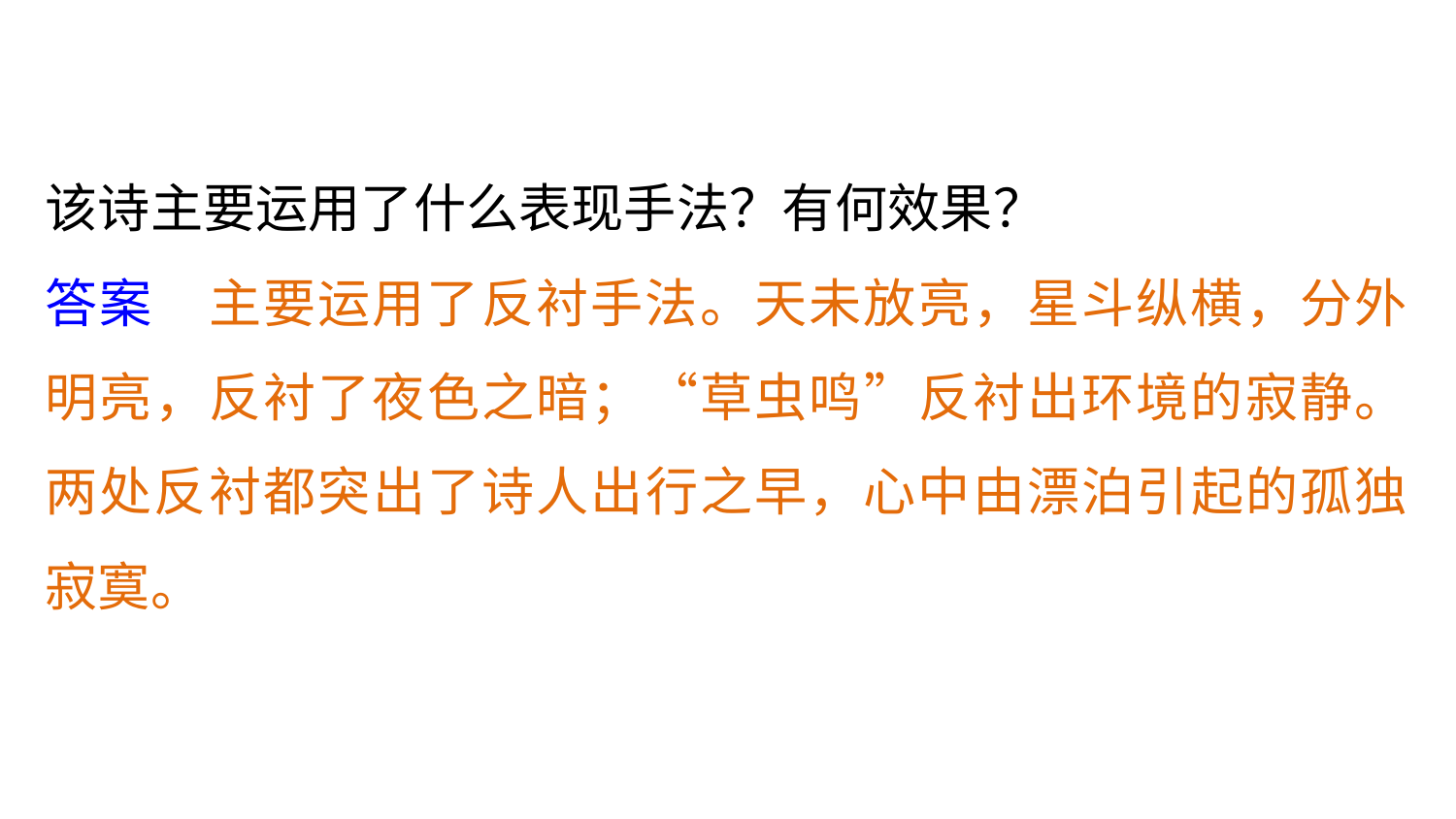

该诗主要运用了什么表现手法？有何效果？
答案　主要运用了反衬手法。天未放亮，星斗纵横，分外明亮，反衬了夜色之暗；“草虫鸣”反衬出环境的寂静。两处反衬都突出了诗人出行之早，心中由漂泊引起的孤独寂寞。